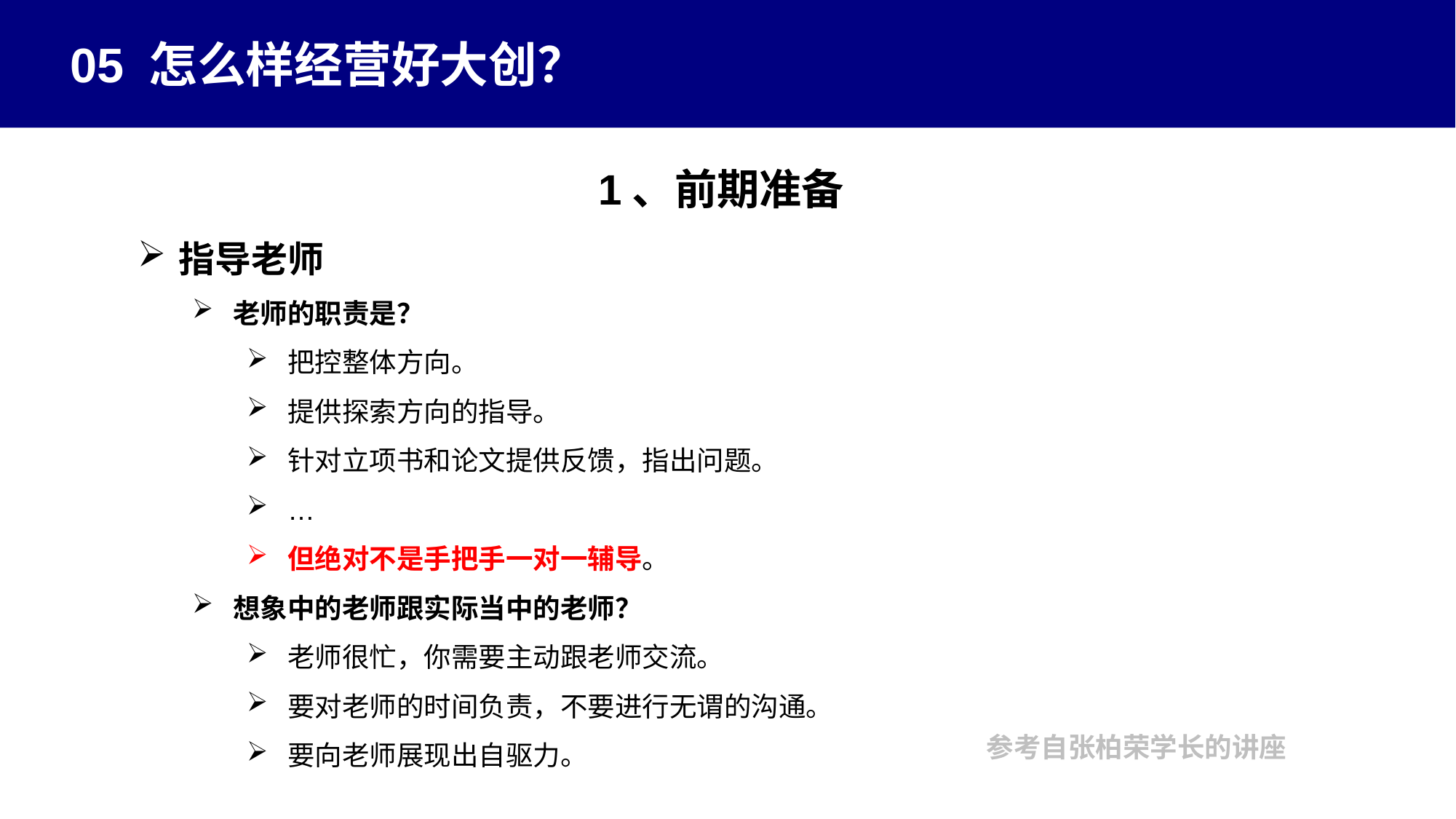

05 怎么样经营好大创？
1、前期准备
指导老师
老师的职责是？
把控整体方向。
提供探索方向的指导。
针对立项书和论文提供反馈，指出问题。
…
但绝对不是手把手一对一辅导。
想象中的老师跟实际当中的老师？
老师很忙，你需要主动跟老师交流。
要对老师的时间负责，不要进行无谓的沟通。
要向老师展现出自驱力。
参考自张柏荣学长的讲座
20